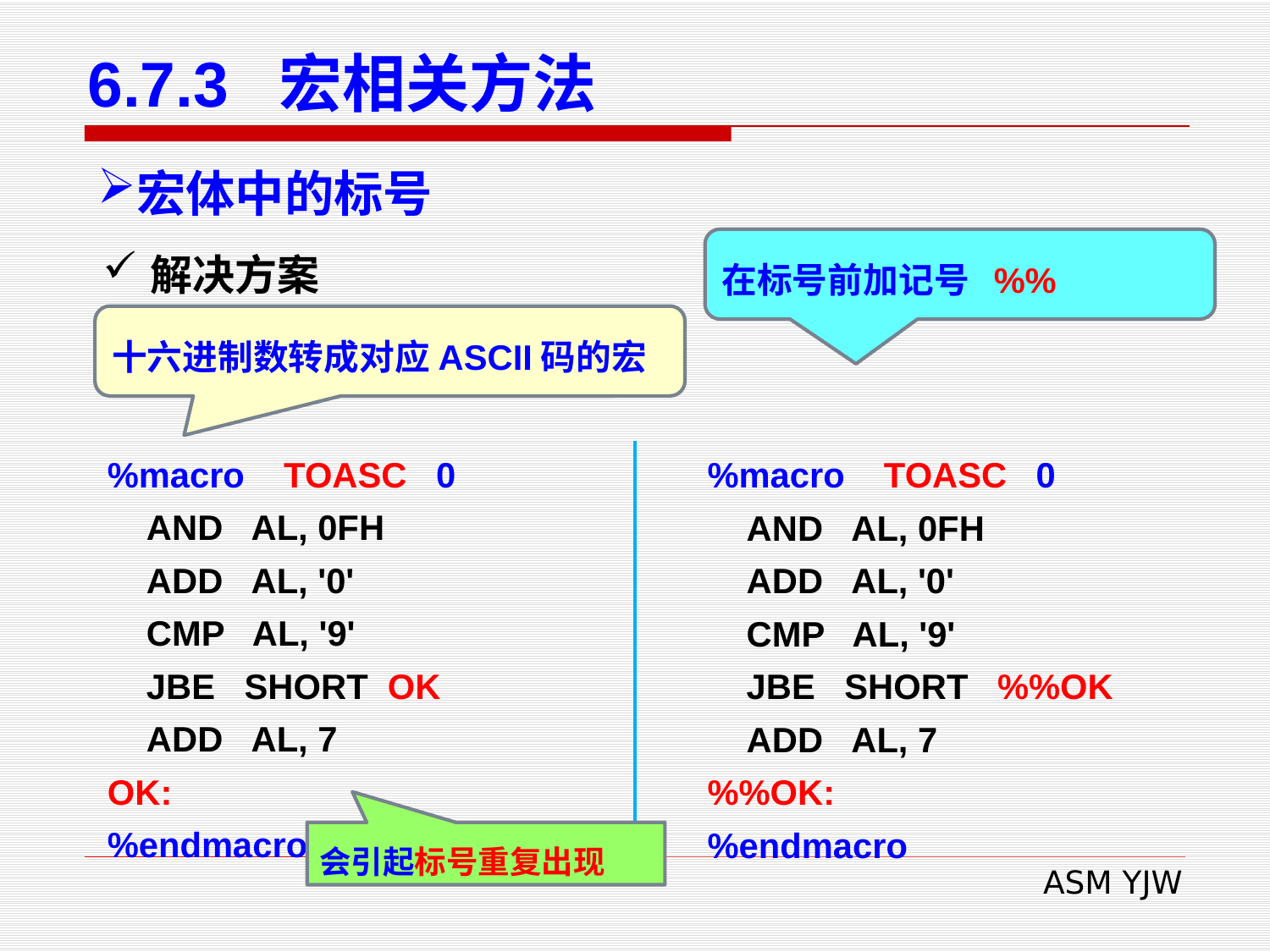

# 6.7.3  宏相关方法
宏体中的标号
解决方案
在标号前加记号  %%
十六进制数转成对应ASCII码的宏
%macro    TOASC   0
    AND   AL, 0FH
    ADD   AL, '0'
    CMP   AL, '9'
    JBE   SHORT  OK
    ADD   AL, 7
OK:
%endmacro
%macro    TOASC   0
    AND   AL, 0FH
    ADD   AL, '0'
    CMP   AL, '9'
    JBE   SHORT   %%OK
    ADD   AL, 7
%%OK:
%endmacro
会引起标号重复出现